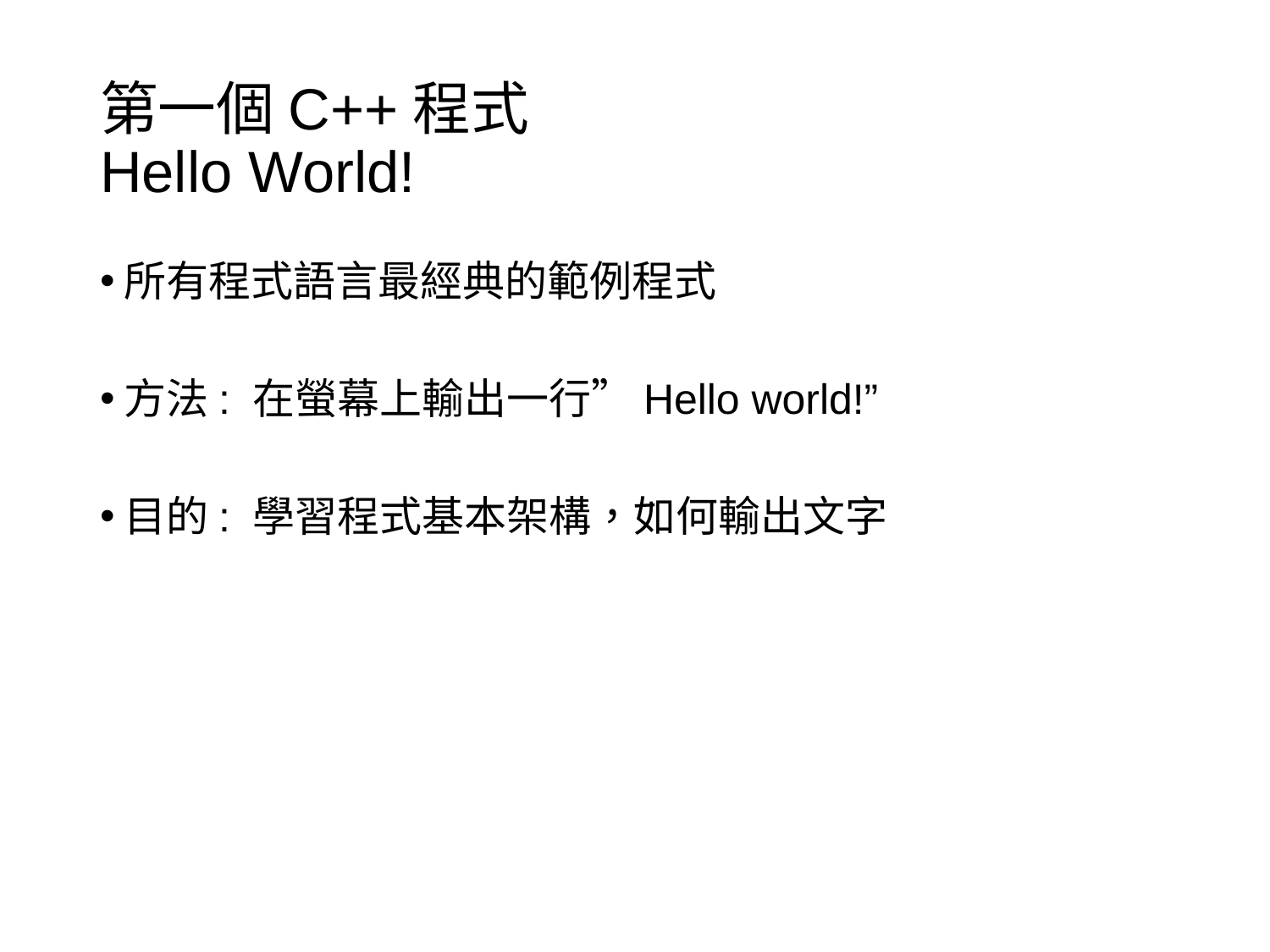

# 第一個C++程式 Hello World!
所有程式語言最經典的範例程式

方法: 在螢幕上輸出一行”Hello world!”

目的: 學習程式基本架構，如何輸出文字